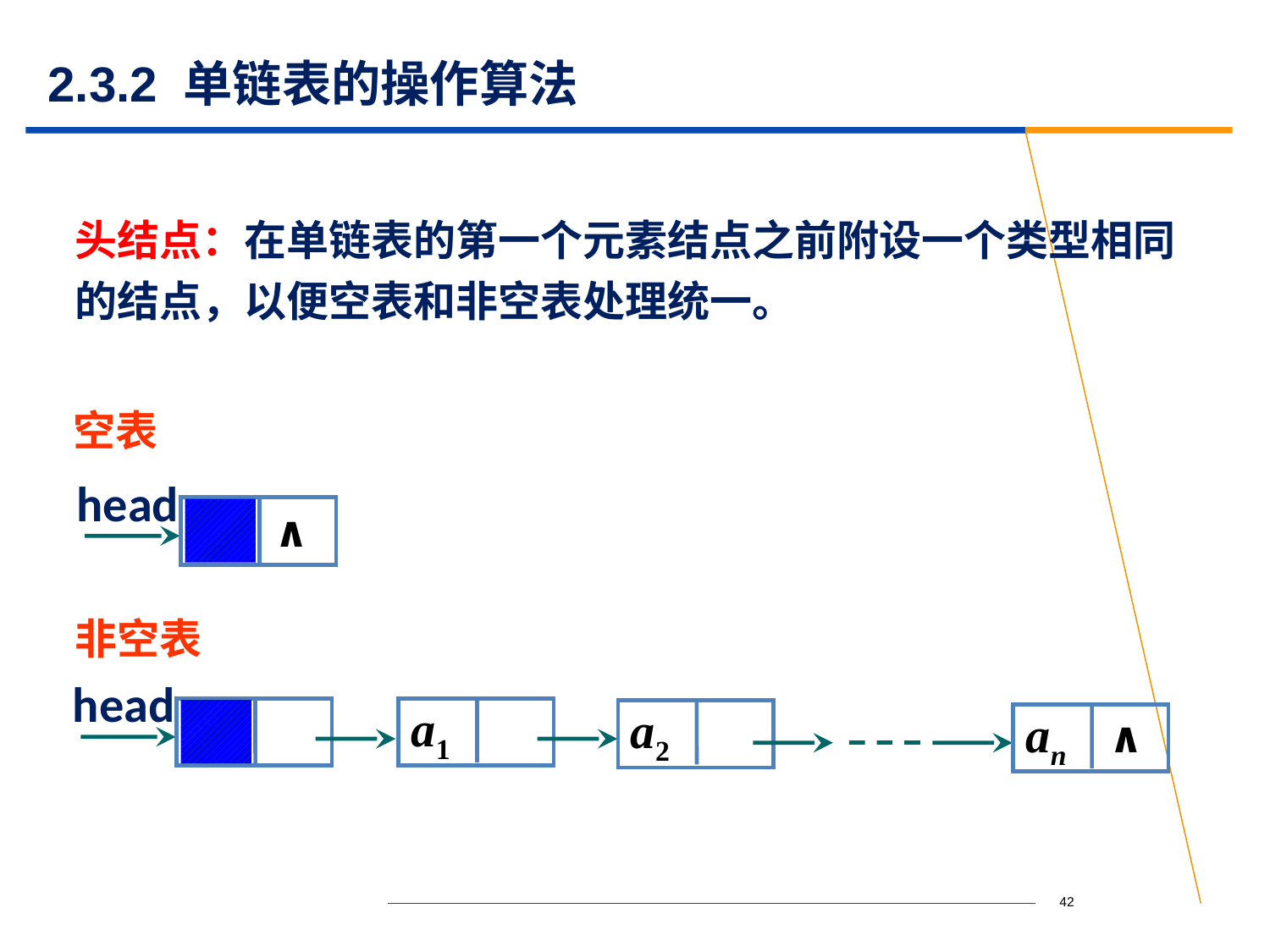

# 2.3.2 单链表的操作算法
头结点：在单链表的第一个元素结点之前附设一个类型相同的结点，以便空表和非空表处理统一。
空表
head

∧

非空表
head

a1

a2

∧
an